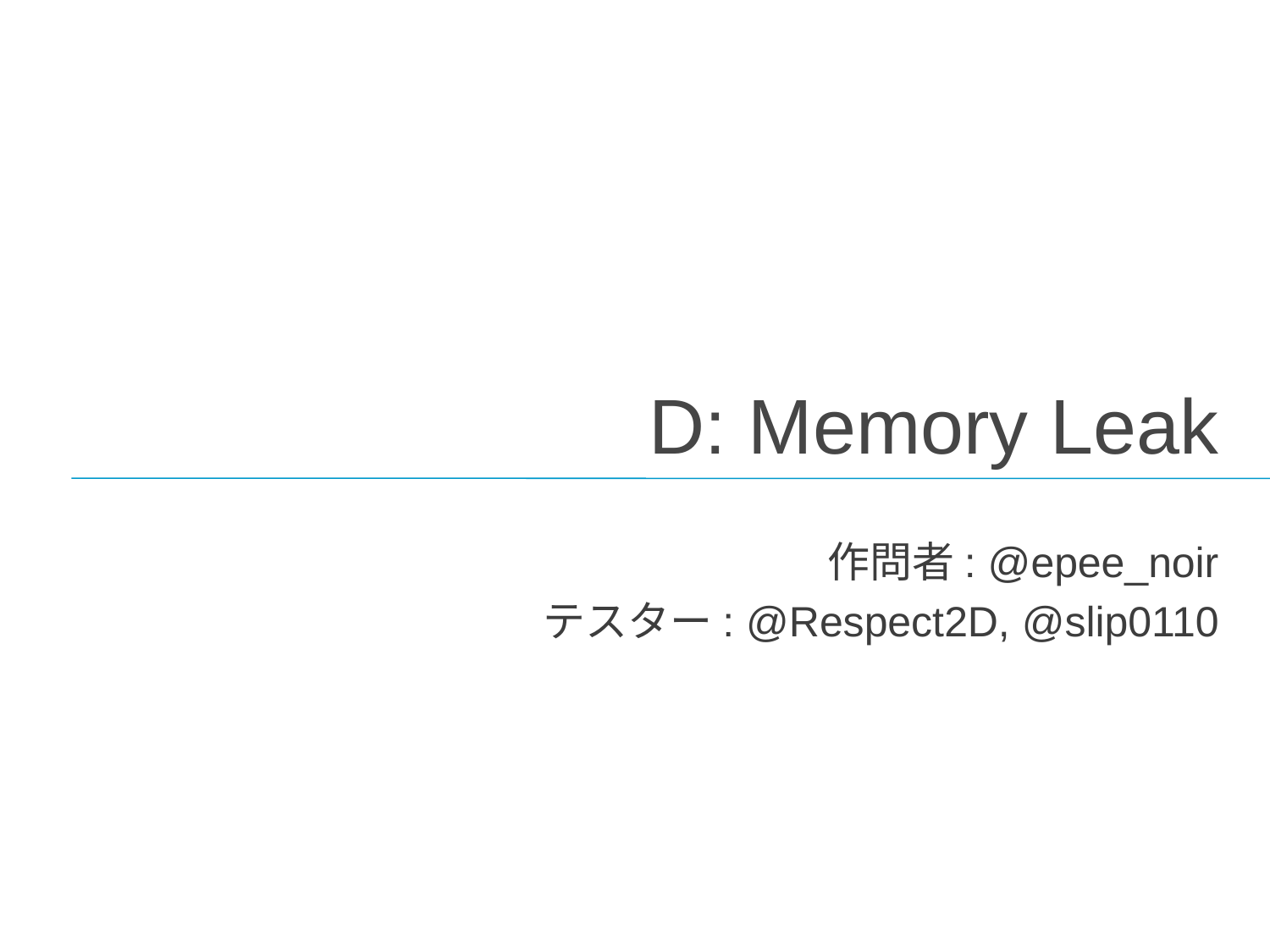

# D: Memory Leak
作問者: @epee_noir
テスター: @Respect2D, @slip0110